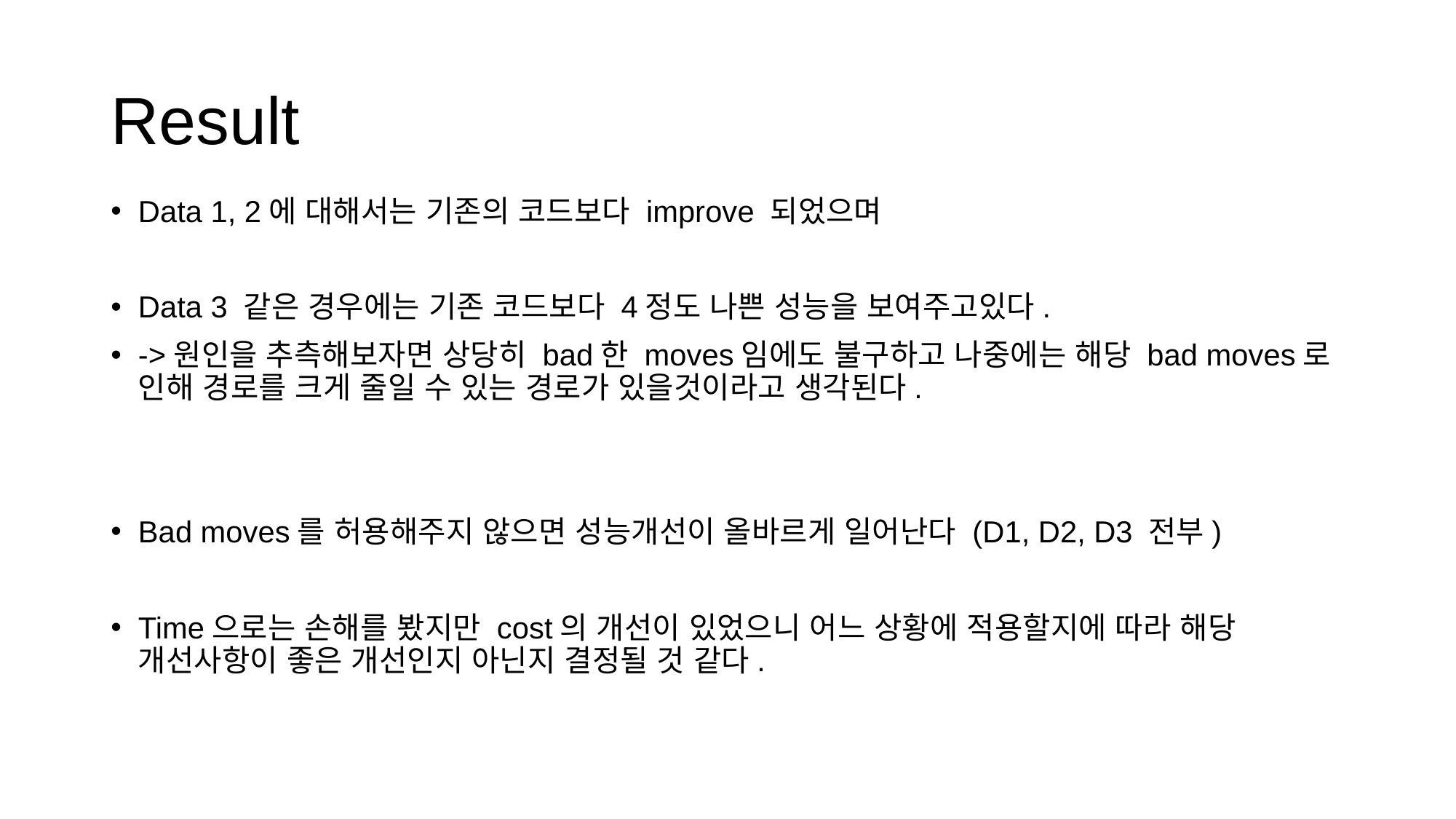

# Result

Data 1, 2에 대해서는 기존의 코드보다 improve 되었으며

Data 3 같은 경우에는 기존 코드보다 4정도 나쁜 성능을 보여주고있다.
->원인을 추측해보자면 상당히 bad한 moves임에도 불구하고 나중에는 해당 bad moves로 인해 경로를 크게 줄일 수 있는 경로가 있을것이라고 생각된다.

Bad moves를 허용해주지 않으면 성능개선이 올바르게 일어난다 (D1, D2, D3 전부)

Time으로는 손해를 봤지만 cost의 개선이 있었으니 어느 상황에 적용할지에 따라 해당 개선사항이 좋은 개선인지 아닌지 결정될 것 같다.